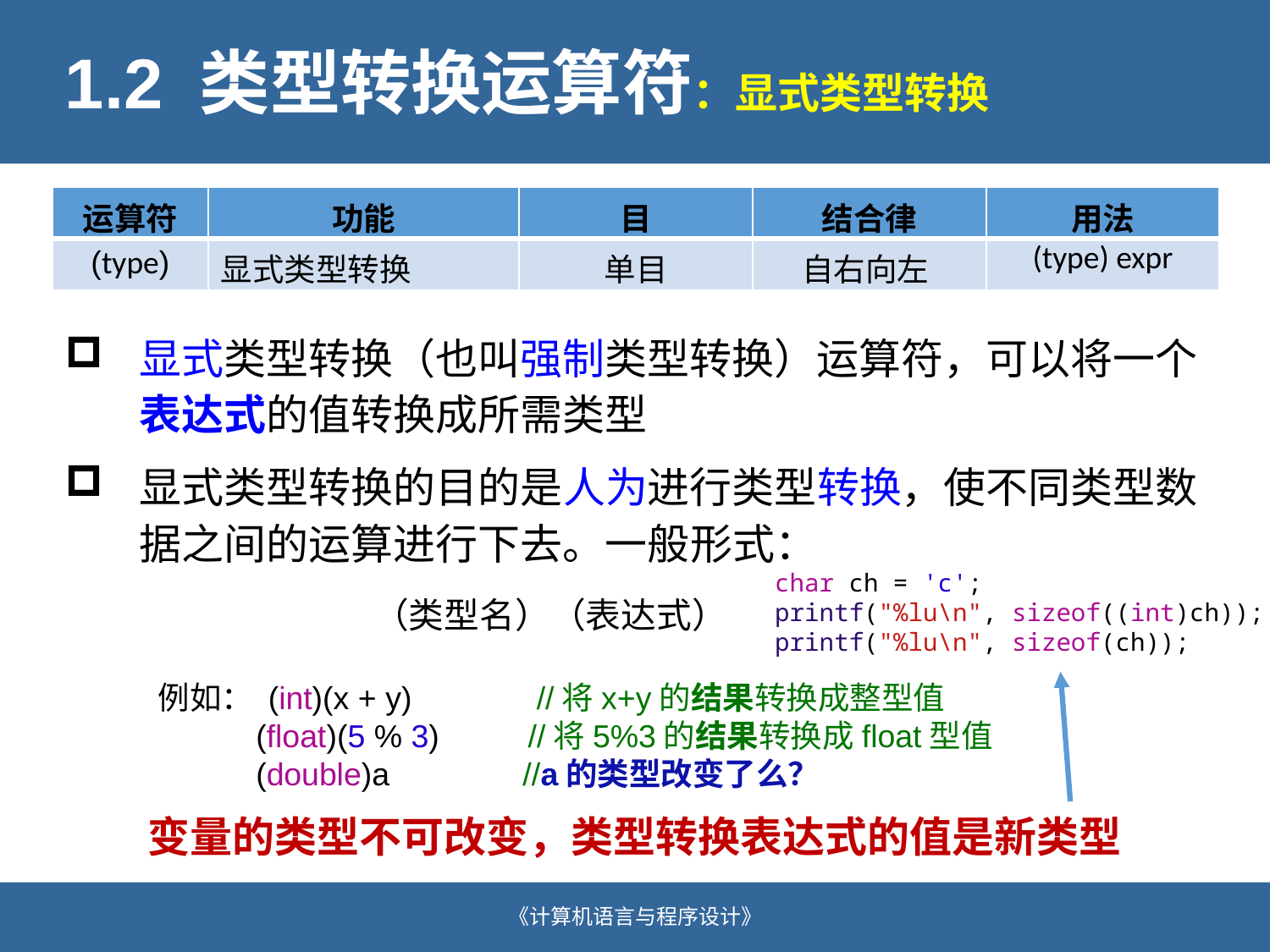

# 1.2 类型转换运算符：显式类型转换
| 运算符 | 功能 | 目 | 结合律 | 用法 |
| --- | --- | --- | --- | --- |
| (type) | 显式类型转换 | 单目 | 自右向左 | (type) expr |

显式类型转换（也叫强制类型转换）运算符，可以将一个表达式的值转换成所需类型
显式类型转换的目的是人为进行类型转换，使不同类型数据之间的运算进行下去。一般形式：

    char ch = 'c';
    printf("%lu\n", sizeof((int)ch));
    printf("%lu\n", sizeof(ch));
（类型名）（表达式）
例如： (int)(x + y)              //将x+y的结果转换成整型值
           (float)(5 % 3)          //将5%3的结果转换成float型值
           (double)a               //a的类型改变了么？
变量的类型不可改变，类型转换表达式的值是新类型

《计算机语言与程序设计》
13